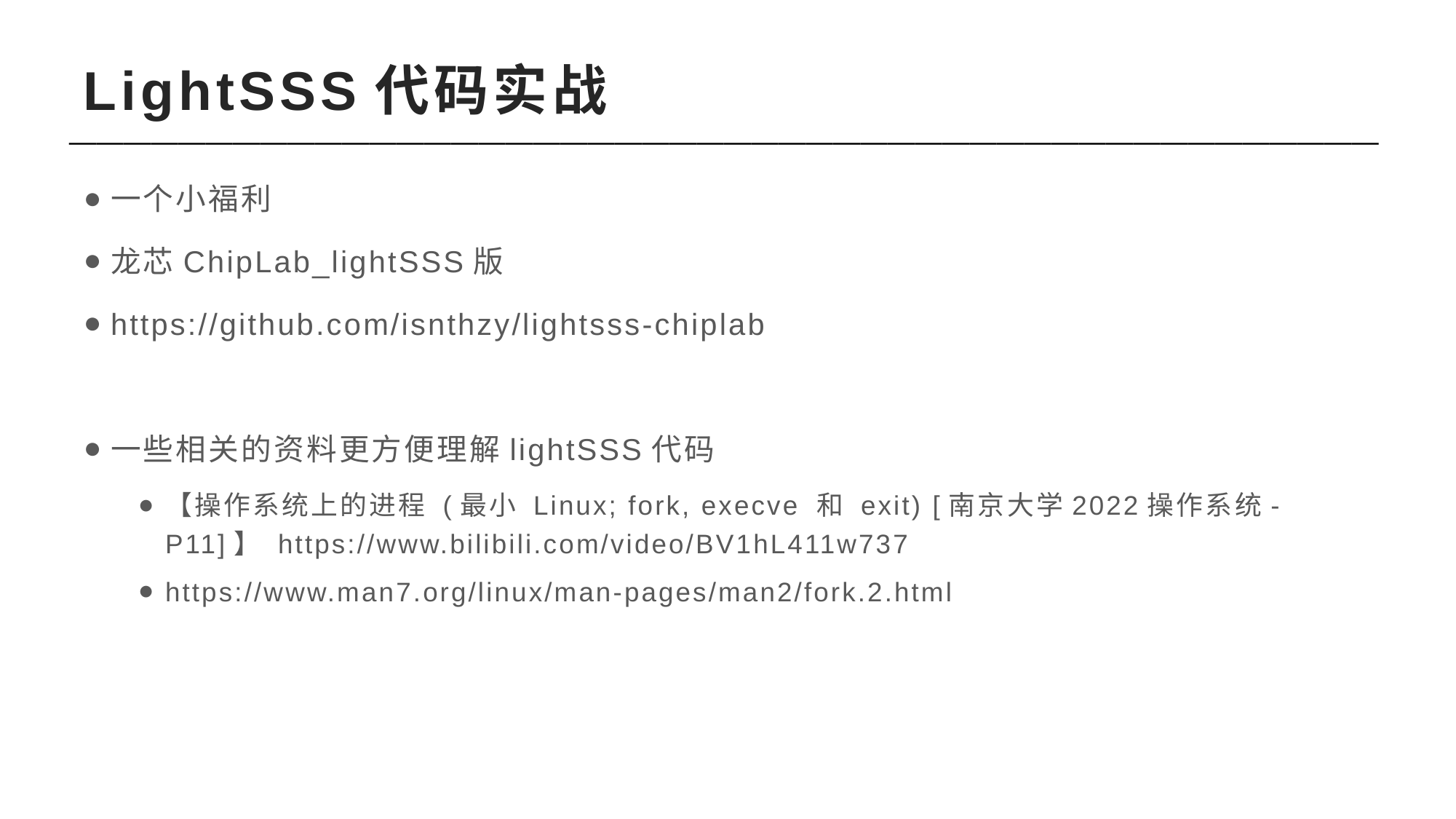

# LightSSS代码实战
————————————————————————————————————————————————
一个小福利
龙芯ChipLab_lightSSS版
https://github.com/isnthzy/lightsss-chiplab

一些相关的资料更方便理解lightSSS代码
【操作系统上的进程 (最小 Linux; fork, execve 和 exit) [南京大学2022操作系统-P11]】 https://www.bilibili.com/video/BV1hL411w737
https://www.man7.org/linux/man-pages/man2/fork.2.html